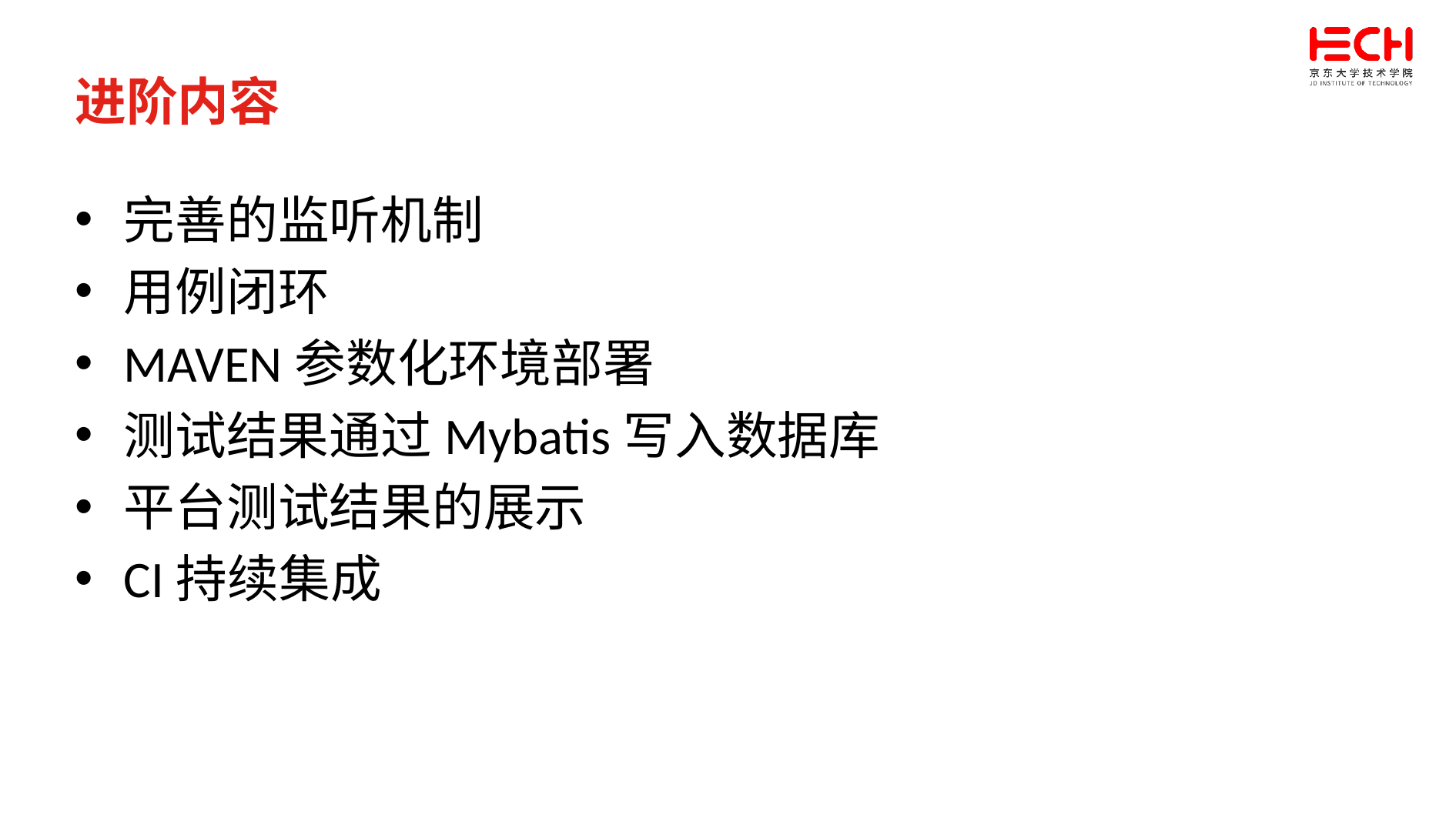

进阶内容
完善的监听机制
用例闭环
MAVEN参数化环境部署
测试结果通过Mybatis写入数据库
平台测试结果的展示
CI持续集成